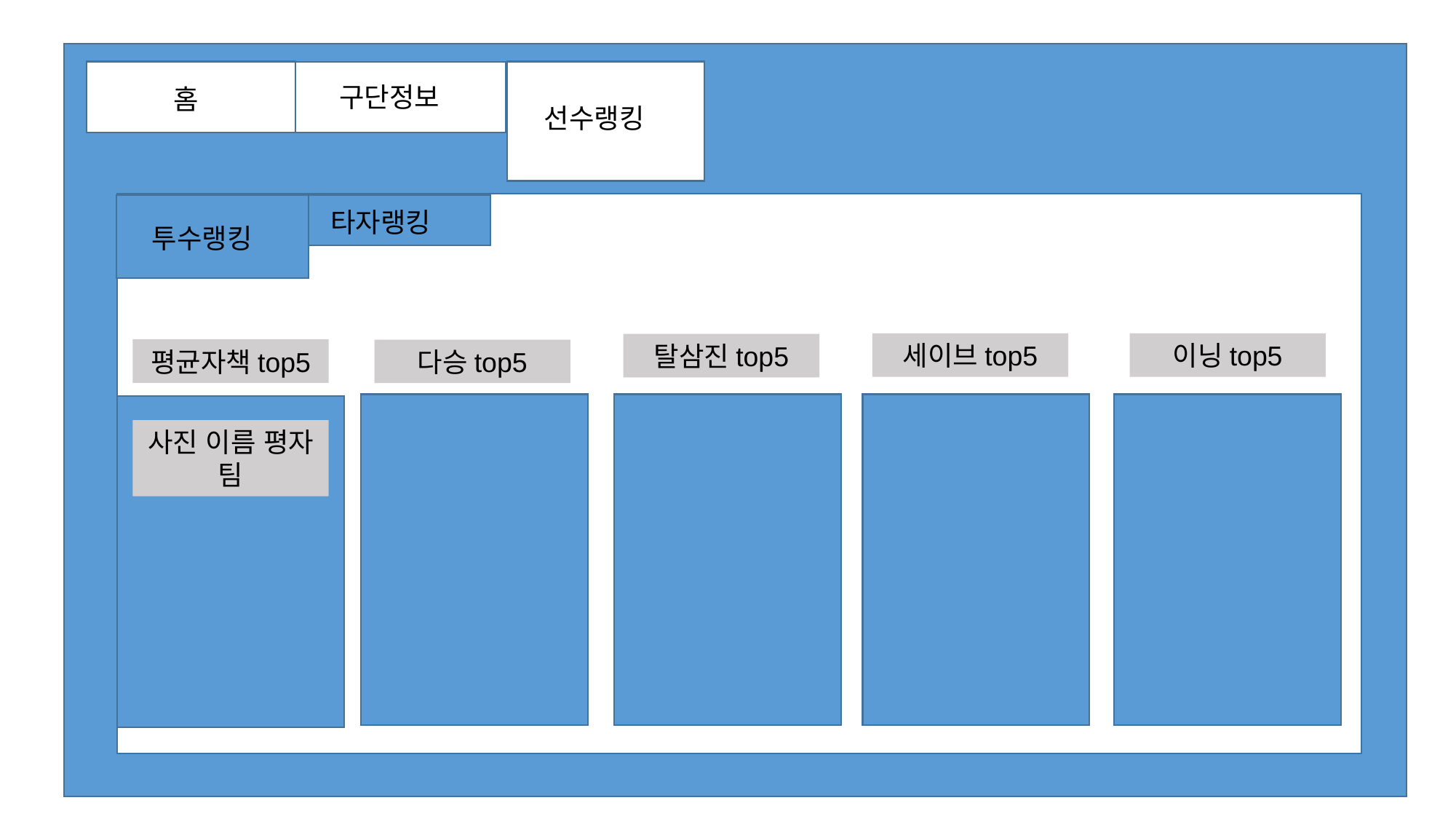

구단정보
홈
선수랭킹

타자랭킹
투수랭킹
세이브top5
이닝top5
탈삼진top5
평균자책top5
다승top5

사진 이름 평자 팀